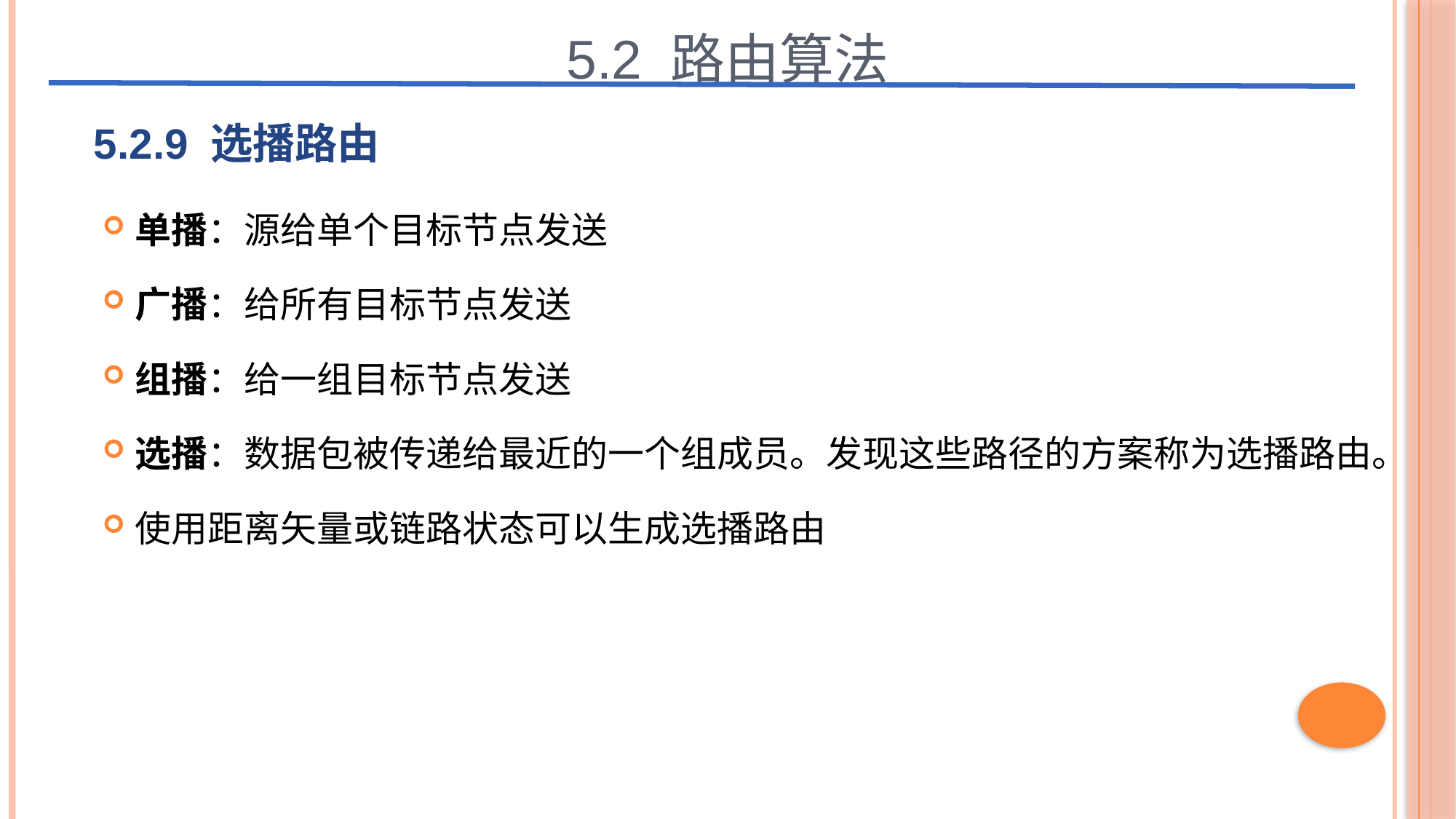

5.2 路由算法
5.2.9 选播路由
单播：源给单个目标节点发送
广播：给所有目标节点发送
组播：给一组目标节点发送
选播：数据包被传递给最近的一个组成员。发现这些路径的方案称为选播路由。
使用距离矢量或链路状态可以生成选播路由